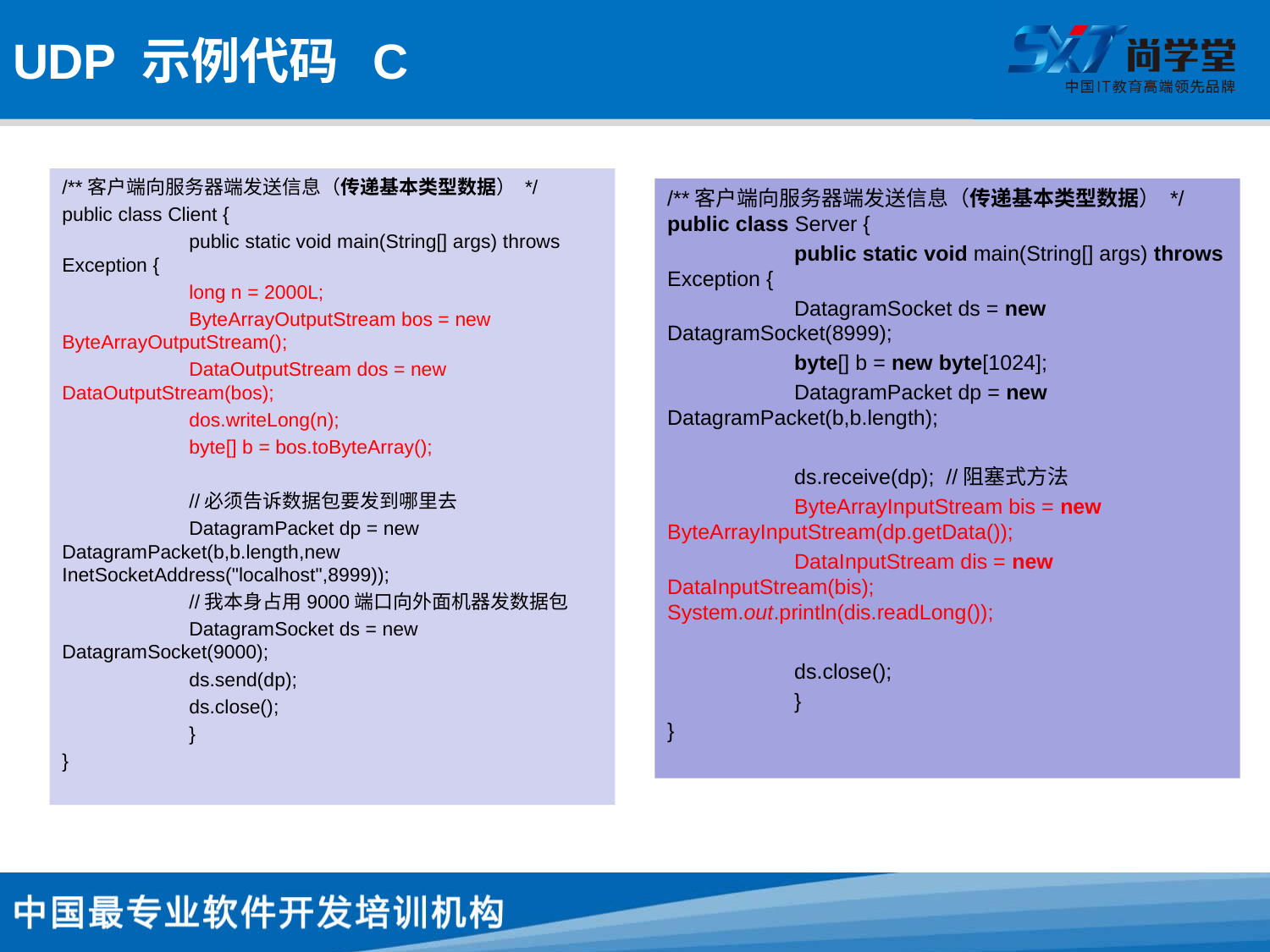

# UDP 示例代码  C
/**客户端向服务器端发送信息（传递基本类型数据） */
public class Client {
	public static void main(String[] args) throws Exception {
	long n = 2000L;
	ByteArrayOutputStream bos = new ByteArrayOutputStream();
	DataOutputStream dos = new DataOutputStream(bos);
	dos.writeLong(n);
	byte[] b = bos.toByteArray();

	//必须告诉数据包要发到哪里去
	DatagramPacket dp = new DatagramPacket(b,b.length,new InetSocketAddress("localhost",8999));
	//我本身占用9000端口向外面机器发数据包
	DatagramSocket ds = new DatagramSocket(9000);
	ds.send(dp);
	ds.close();
	}
}

/**客户端向服务器端发送信息（传递基本类型数据） */ public class Server {
	public static void main(String[] args) throws Exception {
	DatagramSocket ds = new DatagramSocket(8999);
	byte[] b = new byte[1024];
	DatagramPacket dp = new DatagramPacket(b,b.length);

	ds.receive(dp);  //阻塞式方法
	ByteArrayInputStream bis = new ByteArrayInputStream(dp.getData());
	DataInputStream dis = new DataInputStream(bis);		System.out.println(dis.readLong());

	ds.close();
	}
}